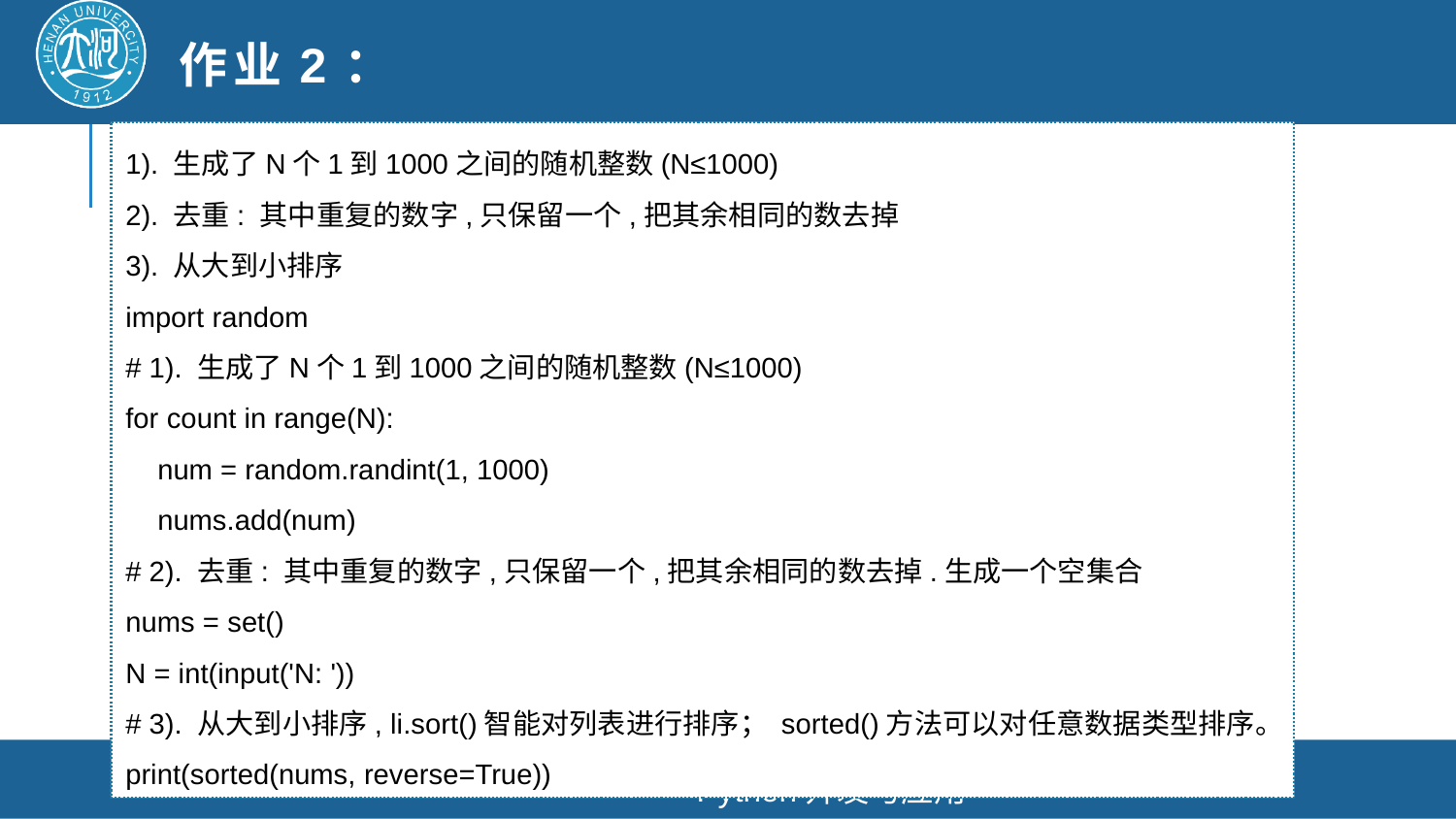

作业2：
1). 生成了N个1到1000之间的随机整数(N≤1000)
2). 去重: 其中重复的数字,只保留一个,把其余相同的数去掉
3). 从大到小排序
import random
# 1). 生成了N个1到1000之间的随机整数(N≤1000)
for count in range(N):
    num = random.randint(1, 1000)
    nums.add(num)
# 2). 去重: 其中重复的数字,只保留一个,把其余相同的数去掉.生成一个空集合
nums = set()
N = int(input('N: '))
# 3). 从大到小排序, li.sort()智能对列表进行排序； sorted()方法可以对任意数据类型排序。
print(sorted(nums, reverse=True))

Python开发与应用
41